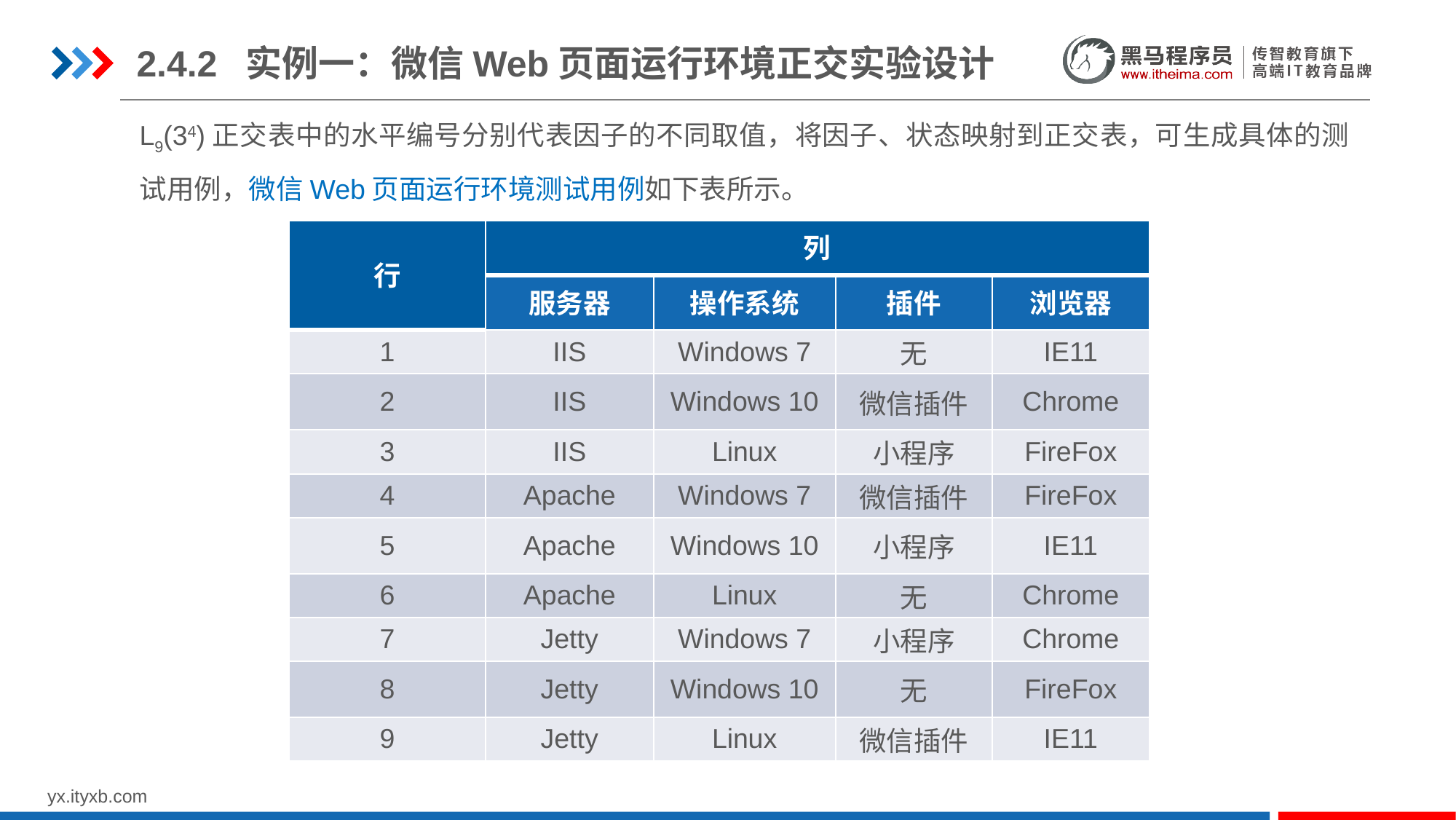

2.4.2	实例一：微信Web页面运行环境正交实验设计
L9(34)正交表中的水平编号分别代表因子的不同取值，将因子、状态映射到正交表，可生成具体的测试用例，微信Web页面运行环境测试用例如下表所示。
| 行 | 列 |  |  |  |
| --- | --- | --- | --- | --- |
|  | 服务器 | 操作系统 | 插件 | 浏览器 |
| 1 | IIS | Windows 7 | 无 | IE11 |
| 2 | IIS | Windows 10 | 微信插件 | Chrome |
| 3 | IIS | Linux | 小程序 | FireFox |
| 4 | Apache | Windows 7 | 微信插件 | FireFox |
| 5 | Apache | Windows 10 | 小程序 | IE11 |
| 6 | Apache | Linux | 无 | Chrome |
| 7 | Jetty | Windows 7 | 小程序 | Chrome |
| 8 | Jetty | Windows 10 | 无 | FireFox |
| 9 | Jetty | Linux | 微信插件 | IE11 |